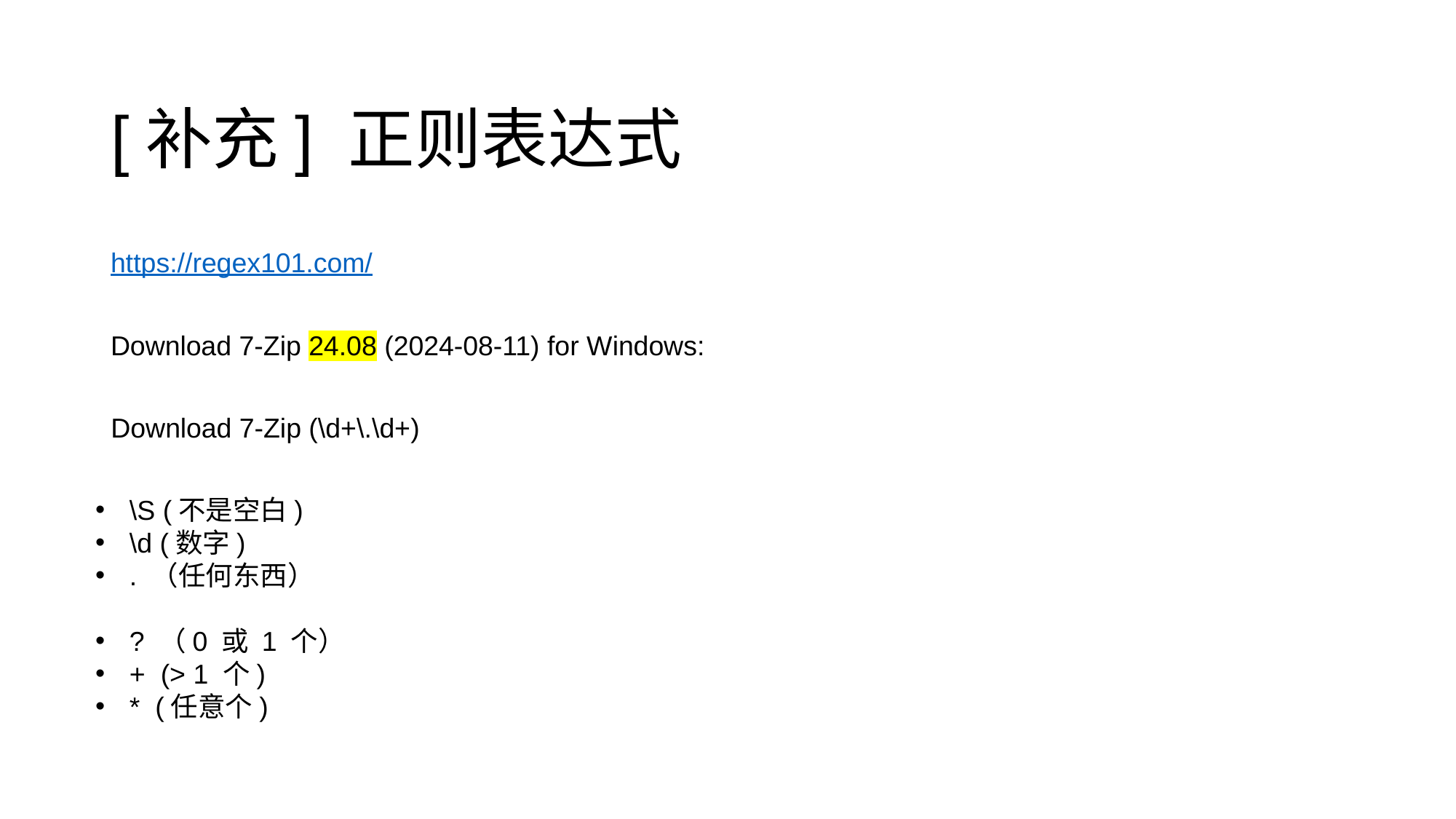

# [补充] 正则表达式
https://regex101.com/
Download 7-Zip 24.08 (2024-08-11) for Windows:
Download 7-Zip (\d+\.\d+)
\S (不是空白)
\d (数字)
. （任何东西）

? （0 或 1 个）
+  (> 1 个)
*  (任意个)